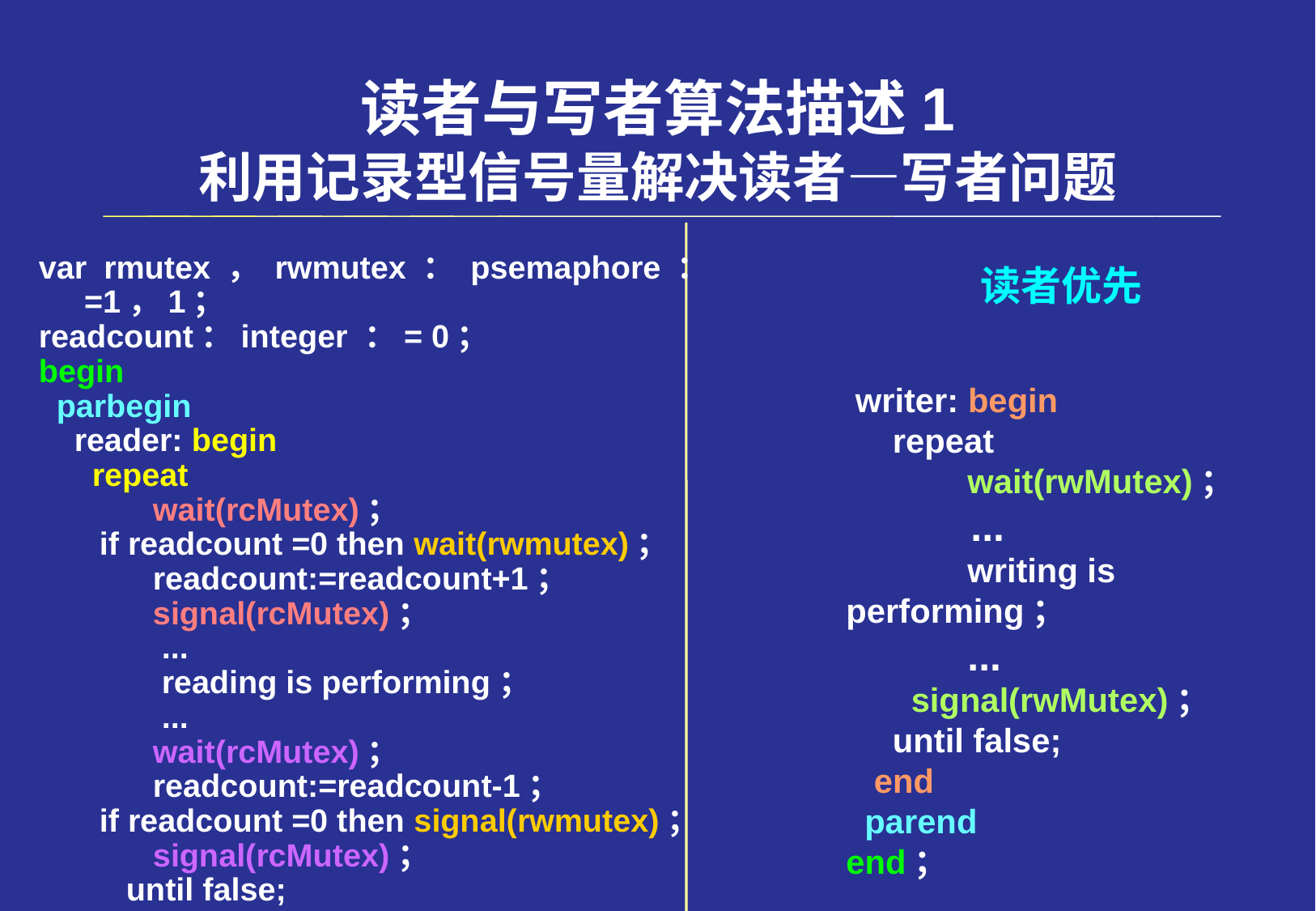

# 读者与写者算法描述1 利用记录型信号量解决读者—写者问题

var rmutex，rwmutex：psemaphore：=1，1；
readcount：integer ：= 0；
begin
  parbegin
    reader: begin
      repeat
      wait(rcMutex)；
if readcount =0 then wait(rwmutex)；
      readcount:=readcount+1；
      signal(rcMutex)；
       ...
       reading is performing；
       ...
      wait(rcMutex)；
      readcount:=readcount-1；
if readcount =0 then signal(rwmutex)；
      signal(rcMutex)；
   until false;
    end
读者优先
 writer: begin
     repeat
	wait(rwMutex)；
           ...
  	writing is         	performing；
  	...
       signal(rwMutex)；
     until false;
   end
  parend
end；